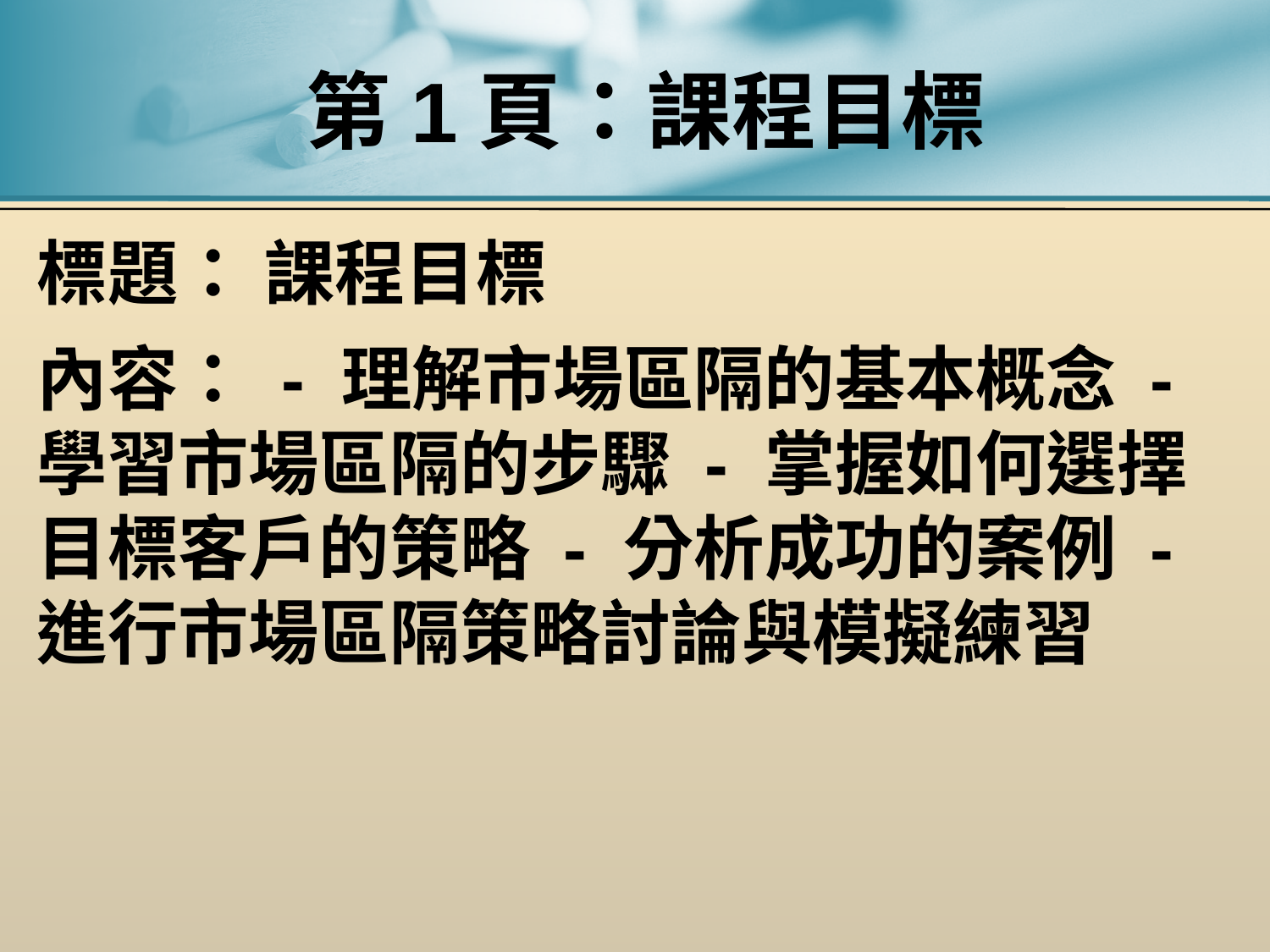

# 第1頁：課程目標
標題： 課程目標
內容： - 理解市場區隔的基本概念 - 學習市場區隔的步驟 - 掌握如何選擇目標客戶的策略 - 分析成功的案例 - 進行市場區隔策略討論與模擬練習